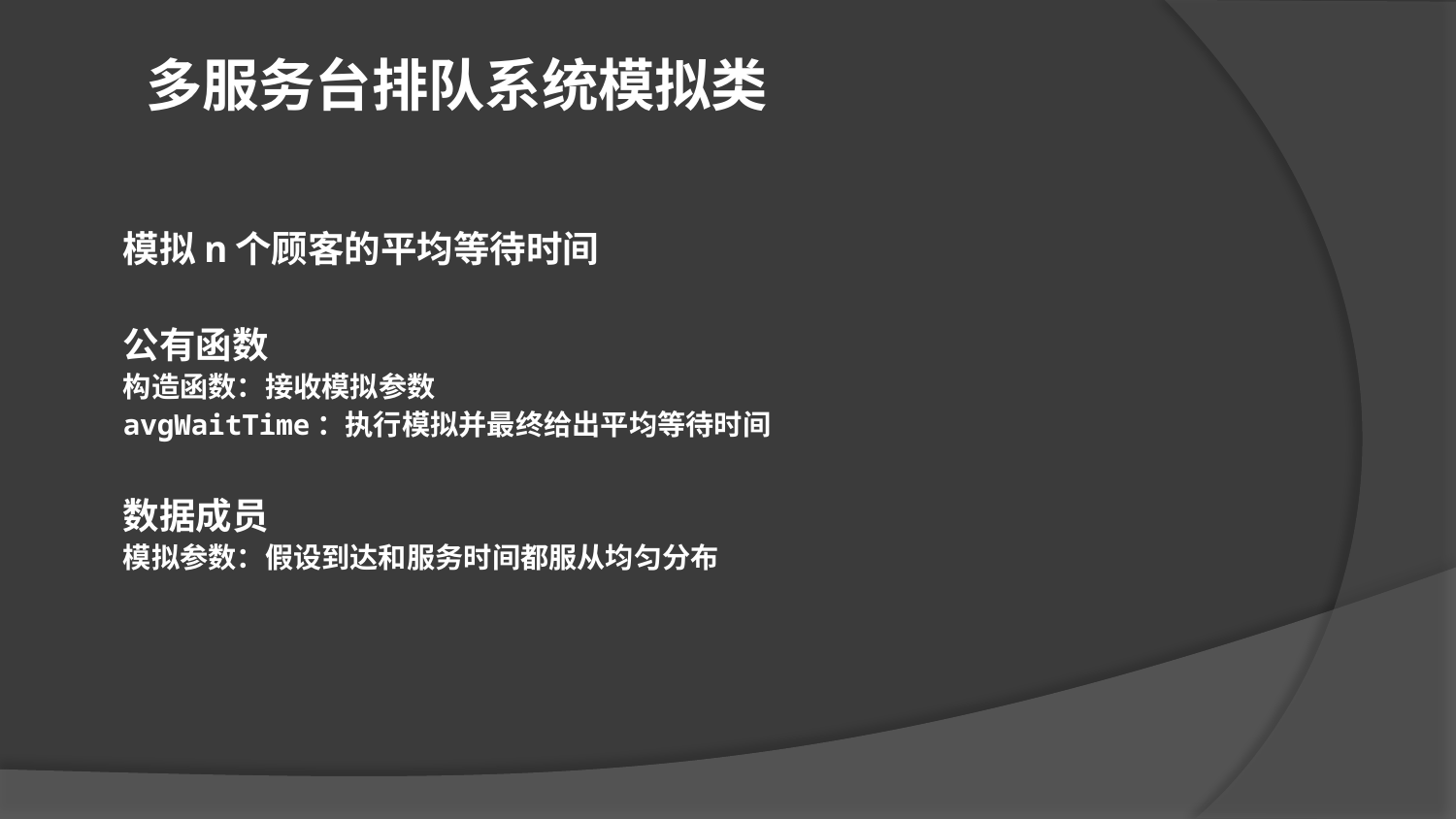

多服务台排队系统模拟类
模拟n个顾客的平均等待时间

公有函数
构造函数：接收模拟参数
avgWaitTime：执行模拟并最终给出平均等待时间

数据成员
模拟参数：假设到达和服务时间都服从均匀分布